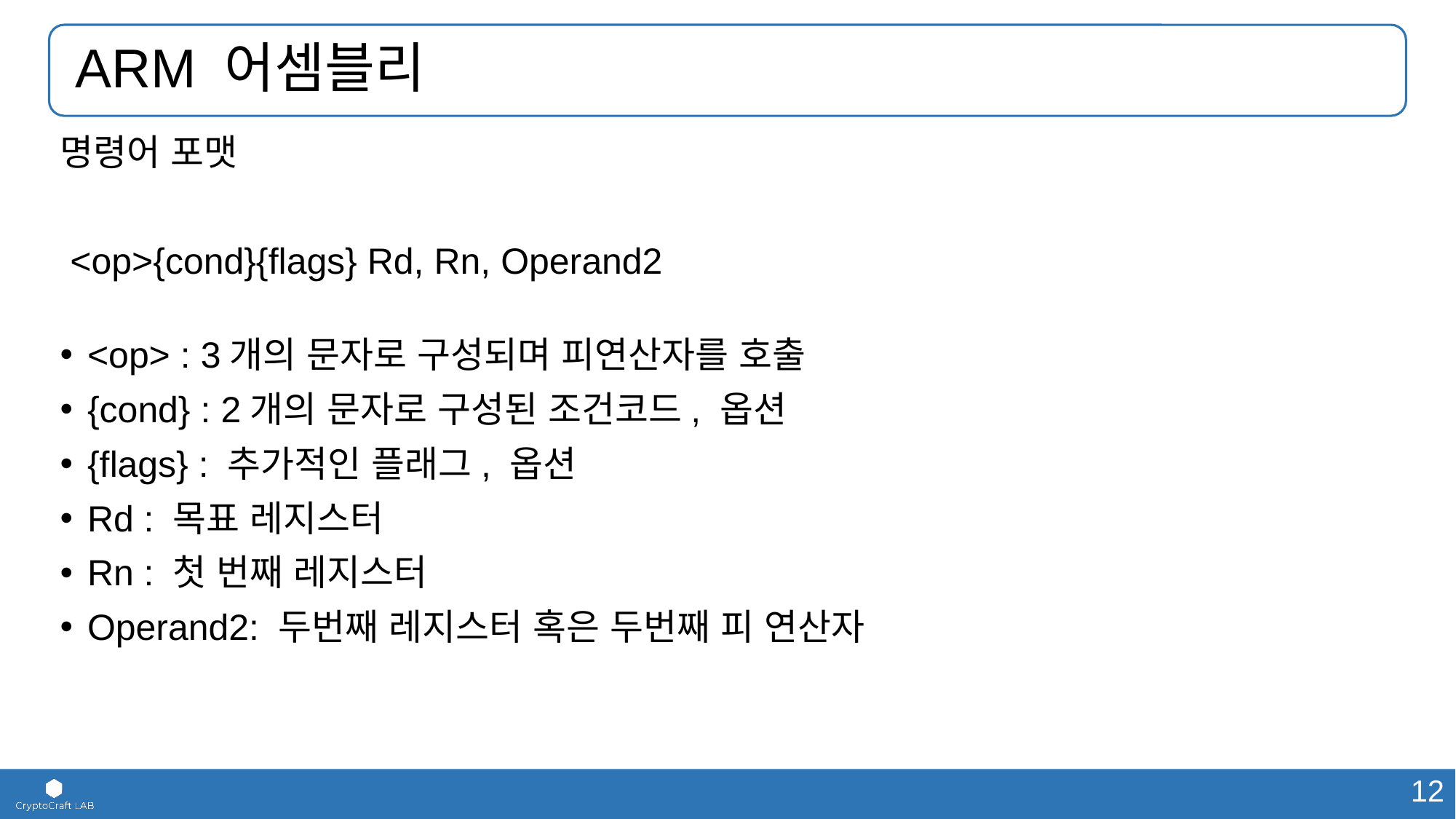

# ARM 어셈블리
명령어 포맷

 <op>{cond}{flags} Rd, Rn, Operand2
<op> : 3개의 문자로 구성되며 피연산자를 호출
{cond} : 2개의 문자로 구성된 조건코드, 옵션
{flags} : 추가적인 플래그, 옵션
Rd : 목표 레지스터
Rn : 첫 번째 레지스터
Operand2: 두번째 레지스터 혹은 두번째 피 연산자